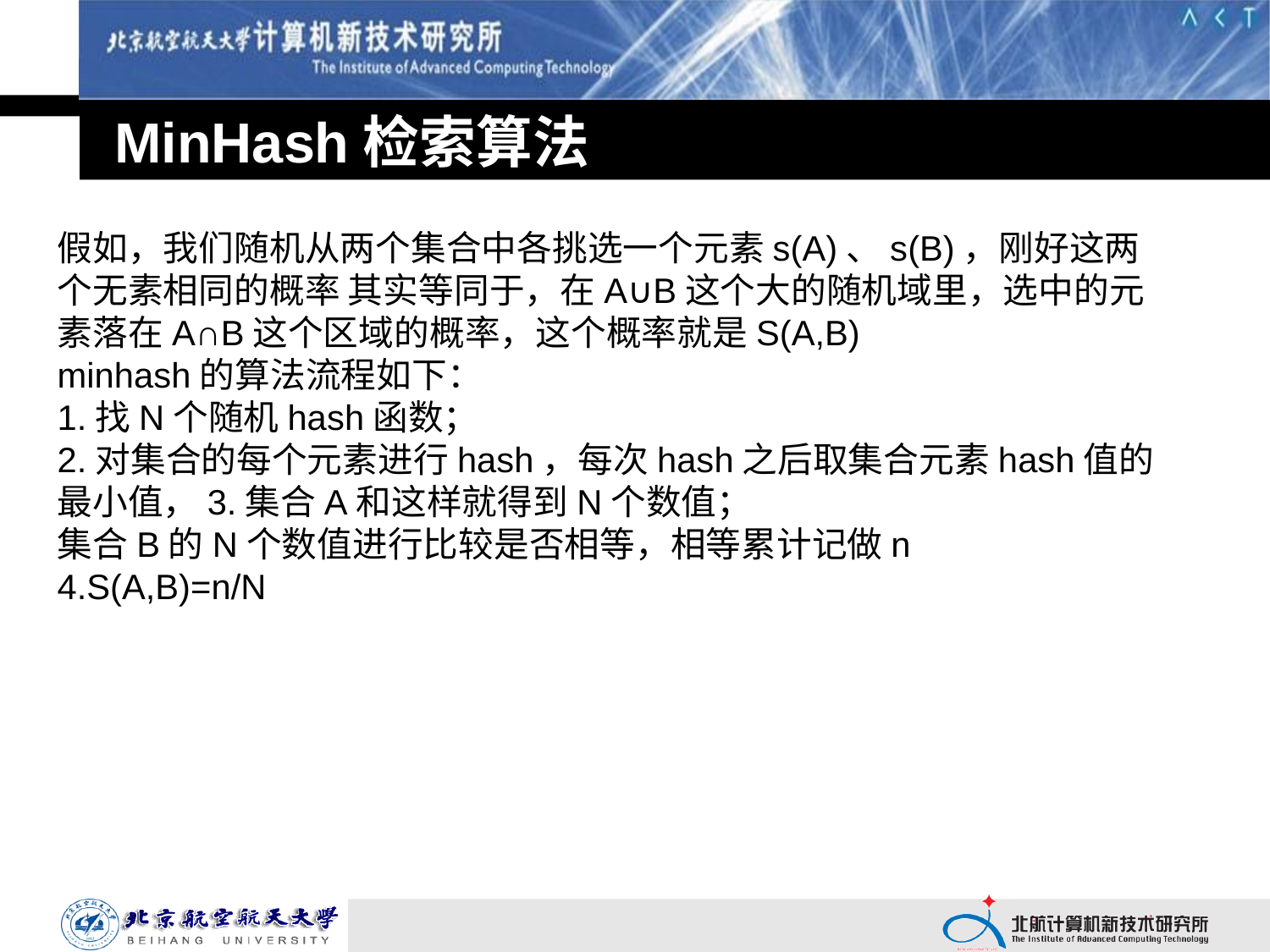

# MinHash检索算法
假如，我们随机从两个集合中各挑选一个元素s(A)、s(B)，刚好这两个无素相同的概率 其实等同于，在A∪B这个大的随机域里，选中的元素落在A∩B这个区域的概率，这个概率就是S(A,B)
minhash的算法流程如下：
1.找N个随机hash函数；
2.对集合的每个元素进行hash，每次hash之后取集合元素hash值的最小值，3.集合A和这样就得到N个数值；
集合B的N个数值进行比较是否相等，相等累计记做n
4.S(A,B)=n/N